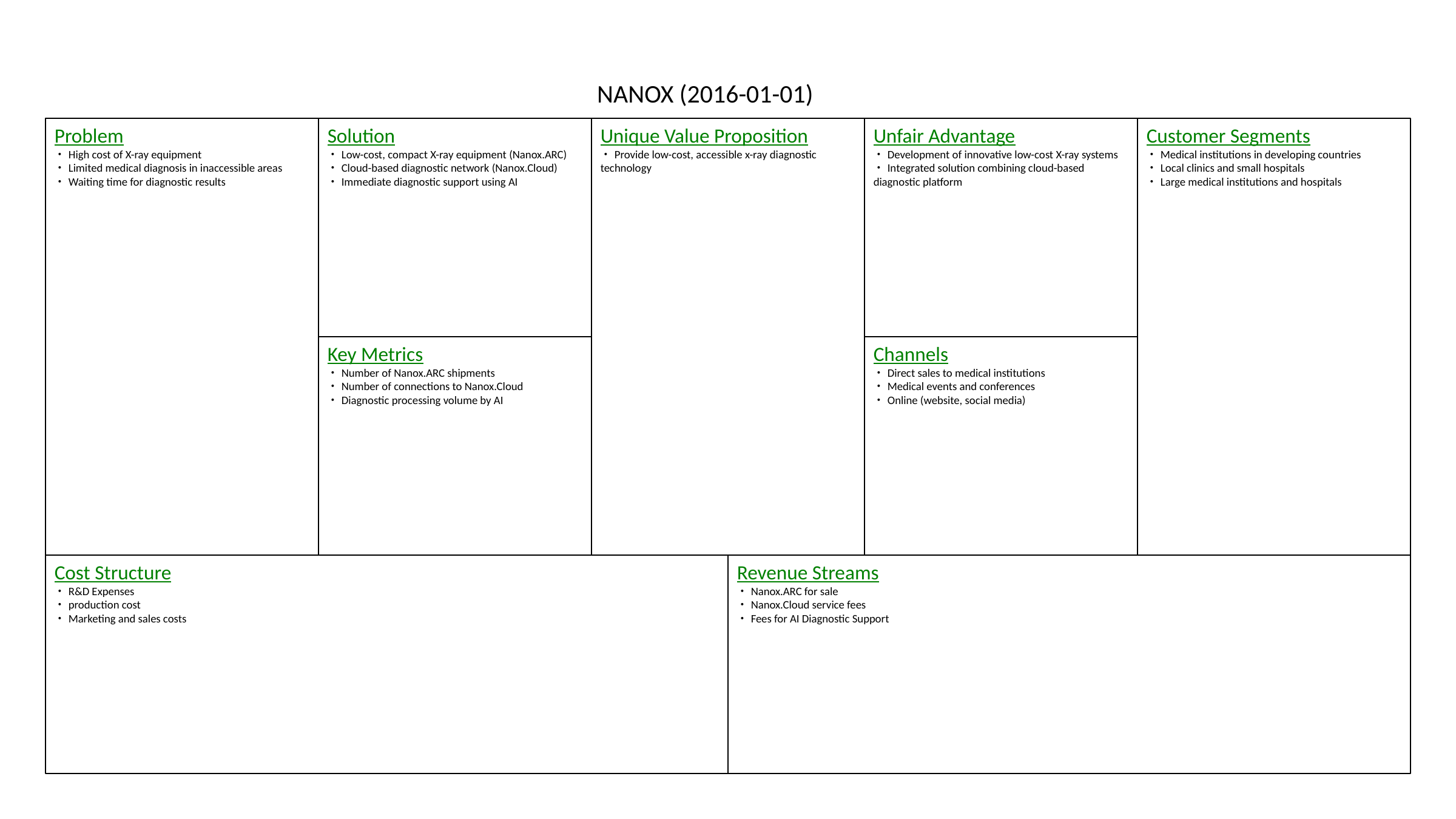

NANOX (2016-01-01)
Problem
・High cost of X-ray equipment
・Limited medical diagnosis in inaccessible areas
・Waiting time for diagnostic results
Solution
・Low-cost, compact X-ray equipment (Nanox.ARC)
・Cloud-based diagnostic network (Nanox.Cloud)
・Immediate diagnostic support using AI
Unique Value Proposition
・Provide low-cost, accessible x-ray diagnostic technology
Unfair Advantage
・Development of innovative low-cost X-ray systems
・Integrated solution combining cloud-based diagnostic platform
Customer Segments
・Medical institutions in developing countries
・Local clinics and small hospitals
・Large medical institutions and hospitals
Key Metrics
・Number of Nanox.ARC shipments
・Number of connections to Nanox.Cloud
・Diagnostic processing volume by AI
Channels
・Direct sales to medical institutions
・Medical events and conferences
・Online (website, social media)
Cost Structure
・R&D Expenses
・production cost
・Marketing and sales costs
Revenue Streams
・Nanox.ARC for sale
・Nanox.Cloud service fees
・Fees for AI Diagnostic Support